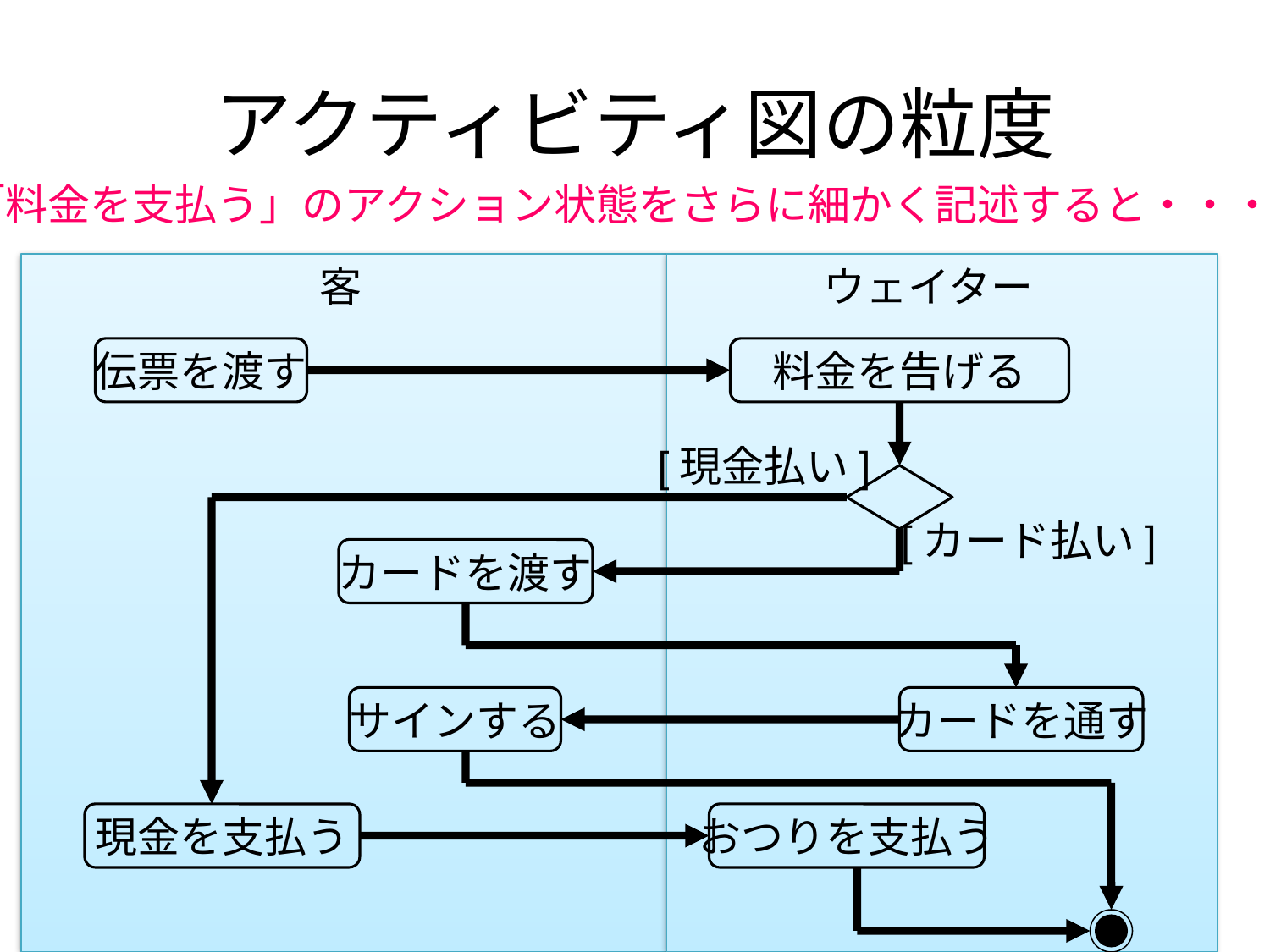

# アクティビティ図の粒度
「料金を支払う」のアクション状態をさらに細かく記述すると・・・

客

ウェイター
伝票を渡す
料金を告げる

[現金払い]

[カード払い]

カードを渡す

サインする
カードを通す

現金を支払う
おつりを支払う